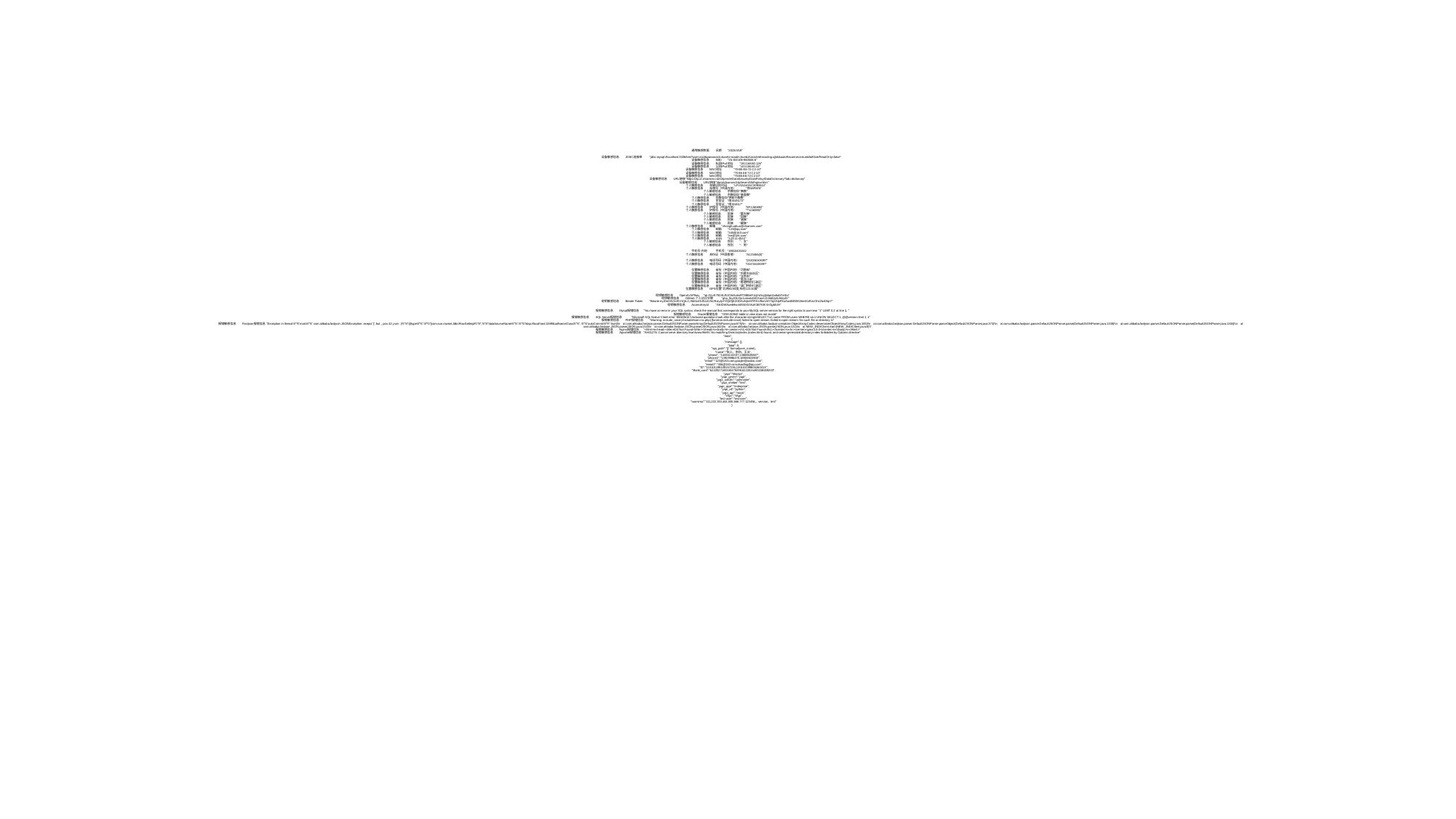

# 通用敏感数据	日期	"2023/4/19" 设备敏感信息	JDBC连接串	"jdbc:mysql://localhost:3306/test?user=root&password=&useUnicode=true&characterEncoding=gbk&autoReconnect=true&failOverReadOnly=false" 设备敏感信息	IMEI	"35-300109-960506-6" 设备敏感信息	私网IPv4地址	"192.168.80.126" 设备敏感信息	公网IPv4地址	"103.186.80.22" 设备敏感信息	MAC地址	"70-B5-E8-72-C2-10" 设备敏感信息	MAC地址	"70 B5 E8 72 C2 10" 设备敏感信息	MAC地址	"70:B5:E8:72:C2:10" 设备敏感信息	URL链接	"https://ztp.zt.chiansec.com/ztpms/#/DataSecurity/DataPolicy/DataDictionary?tab=dictionary" 设备敏感信息	URL链接	"/data/chiansec/ztpSevenGW/nginx/sbin" 个人敏感信息	车辆识别代码	"LFV3A24G5C3090044" 个人敏感信息	车牌号（中国内地）	"京N8P8F8" 个人敏感信息	宗教信仰	"佛教" 个人敏感信息	宗教信仰	"基督教" 个人敏感信息	宗教信仰	"伊斯兰教教" 个人敏感信息	军官证	"南3045172" 个人敏感信息	军官证	"南304517" 个人敏感信息	护照号（中国内地）	"EF1260892" 个人敏感信息	护照号（中国内地）	"**1260892" 个人敏感信息	民族	"蒙古族" 个人敏感信息	民族	"回族" 个人敏感信息	民族	"满族" 个人敏感信息	民族	"藏族" 个人敏感信息	邮箱	"zhonghuahua@chiansec.com" 个人敏感信息	邮箱	"123@qq.com" 个人敏感信息	邮箱	"345@163.com" 个人敏感信息	邮箱	"ee@126.com" 个人敏感信息	SSN	"123-11-4532" 个人敏感信息	性别	"：女" 个人敏感信息	性别	"：男"   手机号-内地		手机号："19810431042 个人敏感信息	身份证（中国香港）	"A123456(0)" 个人敏感信息	电话号码（中国内地）	"(010)56108397" 个人敏感信息	电话号码（中国内地）	"010-56108397" 位置敏感信息	省份（中国内地）	"河南省" 位置敏感信息	省份（中国内地）	"内蒙古自治区" 位置敏感信息	省份（中国内地）	"北京市" 位置敏感信息	省份（中国内地）	"黑龙江省" 位置敏感信息	省份（中国内地）	"香港特别行政区" 位置敏感信息	省份（中国内地）	"澳门特别行政区" 位置敏感信息	GPS位置	"北纬80.90度,东经123.40度" 密钥敏感信息	OpenAI APIkey	"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" 密钥敏感信息	GitHub 个人访问令牌	"ghp_lkyJGU3jv1xmwk4SDXavrLDJ4dl2pSJMzj4X" 密钥敏感信息	Bearer Token	"Bearer eyJ0eXAiOiJKV1QiLCJhbGciOiJIUzI1NiJ9.eyJpYXQiOjE2ODAxNjIxNTR9.U9orU6YYqXAtpF8uAiw6MS553tm4XxRzxOhz2IwDhpY" 密钥敏感信息	AccessKeyId	"AKIDW3web9wvWS5X53AzK3B7t0KXriGgblUH" 报错敏感信息	Mysql报错信息	"You have an error in your SQL syntax; check the manual that corresponds to your MySQL server version for the right syntax to use near ‘'1'' LIMIT 0,1’ at line 1。" 报错敏感信息	Oracle报错信息	"ORA-00942 table or view does not existd" 报错敏感信息	SQL Server报错信息	"Microsoft SQL Native Client error ‘80040e14’Unclosed quotation mark after the character string\nSELECT id, name FROM users WHERE id=1 UNION SELECT 1, @@version limit 1, 1" 报错敏感信息	PHP报错信息	"Warning: include_once(./include/main.inc.php) [function.include-once]: failed to open stream: failed to open stream: No such file or directory in" 报错敏感信息	Fastjson报错信息	"Exception in thread \\\"\\\"main\\\"\\\" com.alibaba.fastjson.JSONException: exepct '[', but ,, pos 42, json : {\\\"\\\"@type\\\"\\\":\\\"\\\"[com.sun.rowset.JdbcRowSetImpl\\\"\\\",\\\"\\\"dataSourceName\\\"\\\":\\\"\\\"ldap://localhost:1389/badNameClass\\\"\\\", \\\"\\\"autoCommit\\\"\\\":true}\\n    at com.alibaba.fastjson.parser.DefaultJSONParser.parseArray(DefaultJSONParser.java:675)\\n    at com.alibaba.fastjson.serializer.ObjectArrayCodec.deserialze(ObjectArrayCodec.java:183)\\n    at com.alibaba.fastjson.parser.DefaultJSONParser.parseObject(DefaultJSONParser.java:373)\\n    at com.alibaba.fastjson.parser.DefaultJSONParser.parse(DefaultJSONParser.java:1338)\\n    at com.alibaba.fastjson.parser.DefaultJSONParser.parse(DefaultJSONParser.java:1304)\\n    at com.alibaba.fastjson.JSON.parse(JSON.java:152)\\n    at com.alibaba.fastjson.JSON.parse(JSON.java:162)\\n    at com.alibaba.fastjson.JSON.parse(JSON.java:131)\\n    at NEW_JNDIClient.main(NEW_JNDIClient.java:8)\\" 报错敏感信息	Nginx报错信息	"<html>\n<head><title>404 Not Found<\/title><\/head>\n<body>\n<center><h1>404 Not Found<\/h1><\/center>\n<hr><center>nginx/1.8.0<\/center>\n<\/body>\n<\/html>" 报错敏感信息	Apache报错信息	"AH01276: Cannot serve directory \/var\/www/html\/: No matching DirectoryIndex (index.html) found, and server-generated directory index forbidden by Options directive" "data": { "message": [], "total": 0, "api_path":"{}".format(user_name), "name":"张三，李四，王五", "phone": "14834113307,13868645867", "phone2":"13919996470,18906503900", "email":"123@163.com,google@asdas.com", "email2":"456@163.com,dsadfag@qq.com", "ID":"110101199108157236,13010319980426041X", "Bank_card":"6222027183530478298,6222024493338009203", "yapi":"Mockjs", "yapi_geren":"yapi", "yapi_weizhi":"username", "yapi_shebei":"test", "yapi_qiye":"enterprise", "yapi_all":"python", "yapi_api":"mock", "YApi":"YApi", "test-user":"test-user", "ruomima":"111,222,333,444,555,666,777,123456,，version，test" }